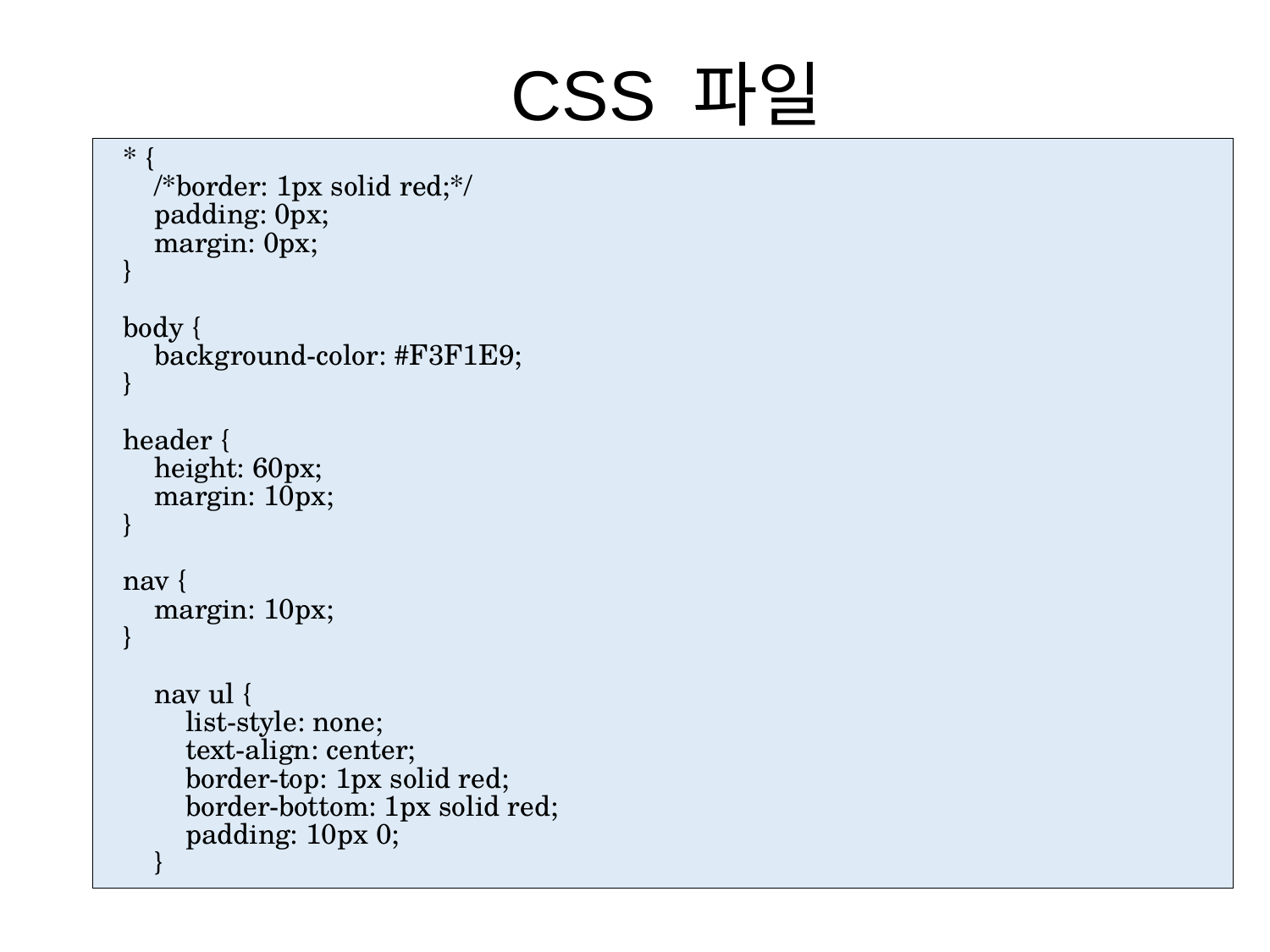

# CSS 파일
* {
    /*border: 1px solid red;*/
    padding: 0px;
    margin: 0px;
}

body {
    background-color: #F3F1E9;
}

header {
    height: 60px;
    margin: 10px;
}

nav {
    margin: 10px;
}

    nav ul {
        list-style: none;
        text-align: center;
        border-top: 1px solid red;
        border-bottom: 1px solid red;
        padding: 10px 0;
    }